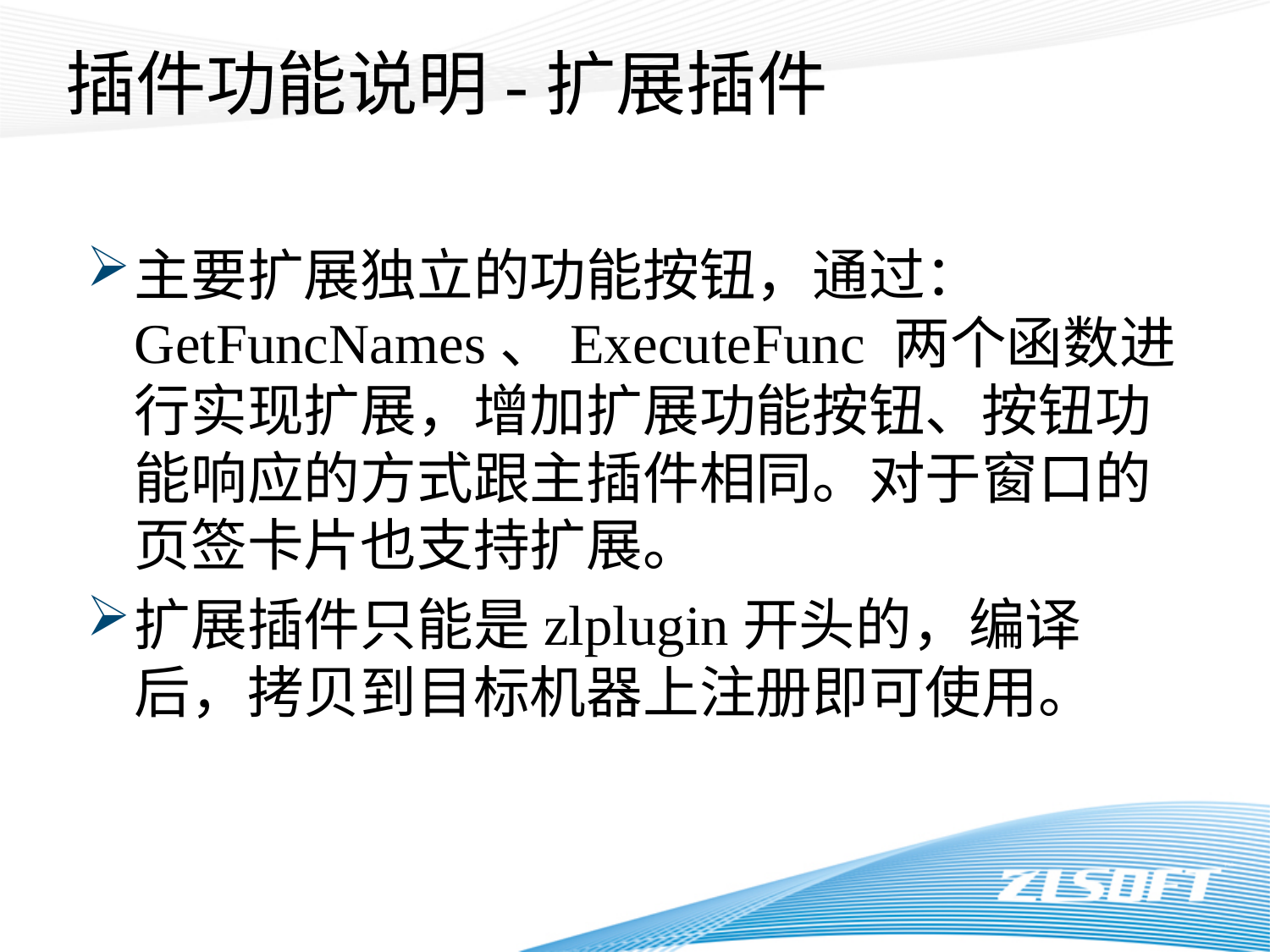

# 插件功能说明-扩展插件
主要扩展独立的功能按钮，通过：GetFuncNames、ExecuteFunc 两个函数进行实现扩展，增加扩展功能按钮、按钮功能响应的方式跟主插件相同。对于窗口的页签卡片也支持扩展。
扩展插件只能是zlplugin开头的，编译后，拷贝到目标机器上注册即可使用。